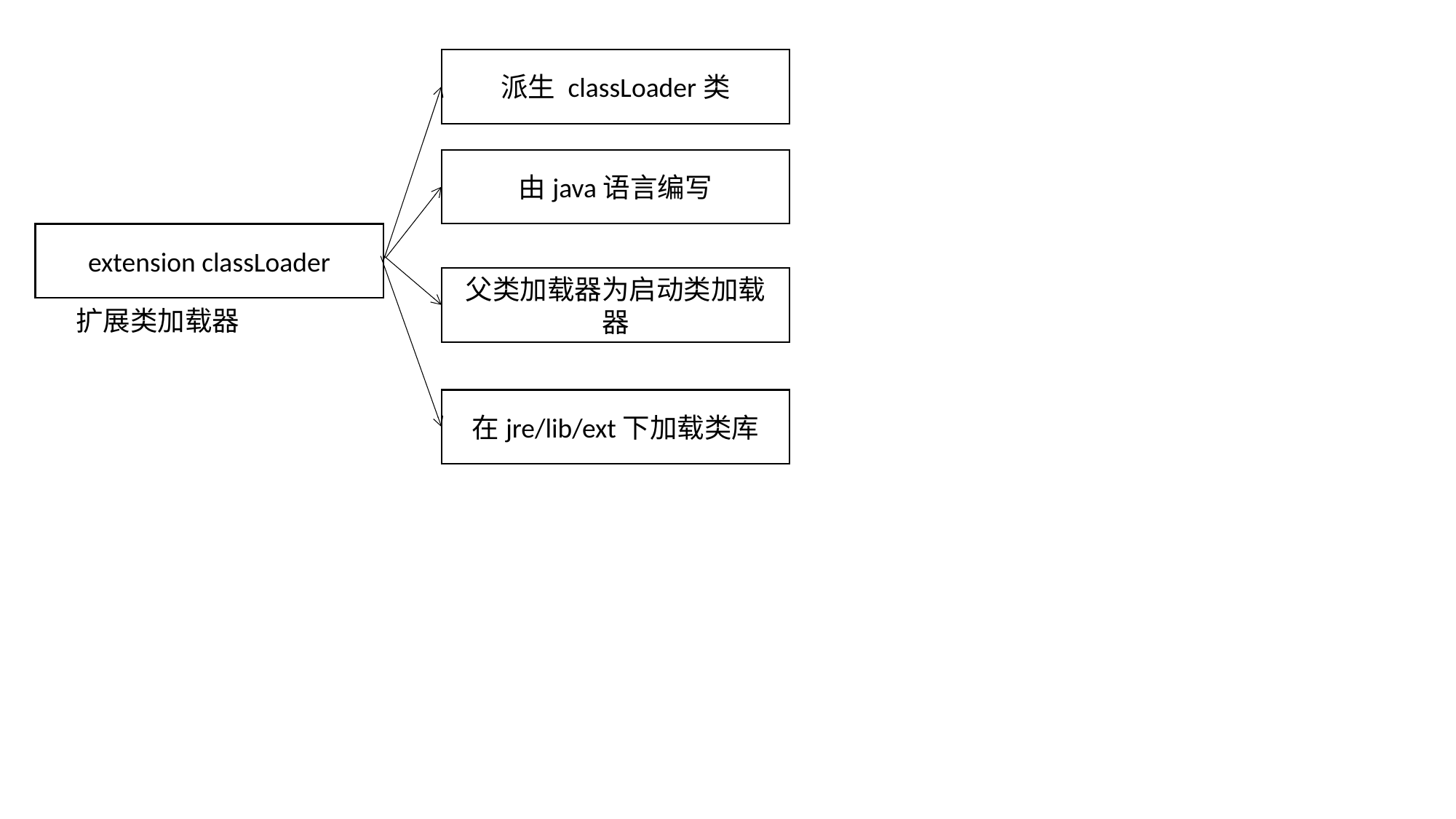

派生 classLoader类
由java语言编写
extension classLoader
父类加载器为启动类加载器
扩展类加载器
在jre/lib/ext下加载类库